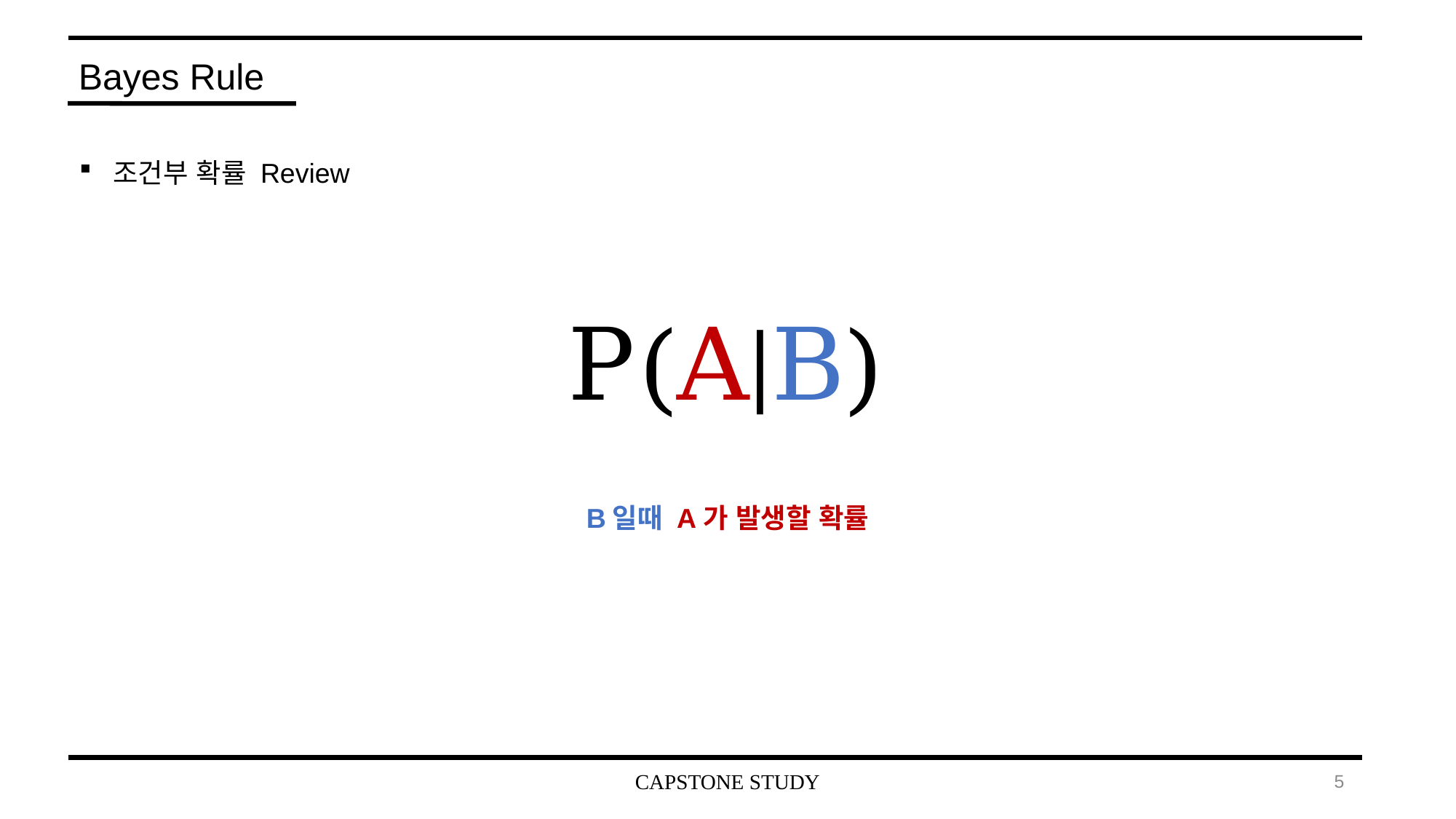

Bayes Rule
조건부 확률 Review

P(A|B)
B일때 A가 발생할 확률
CAPSTONE STUDY
5